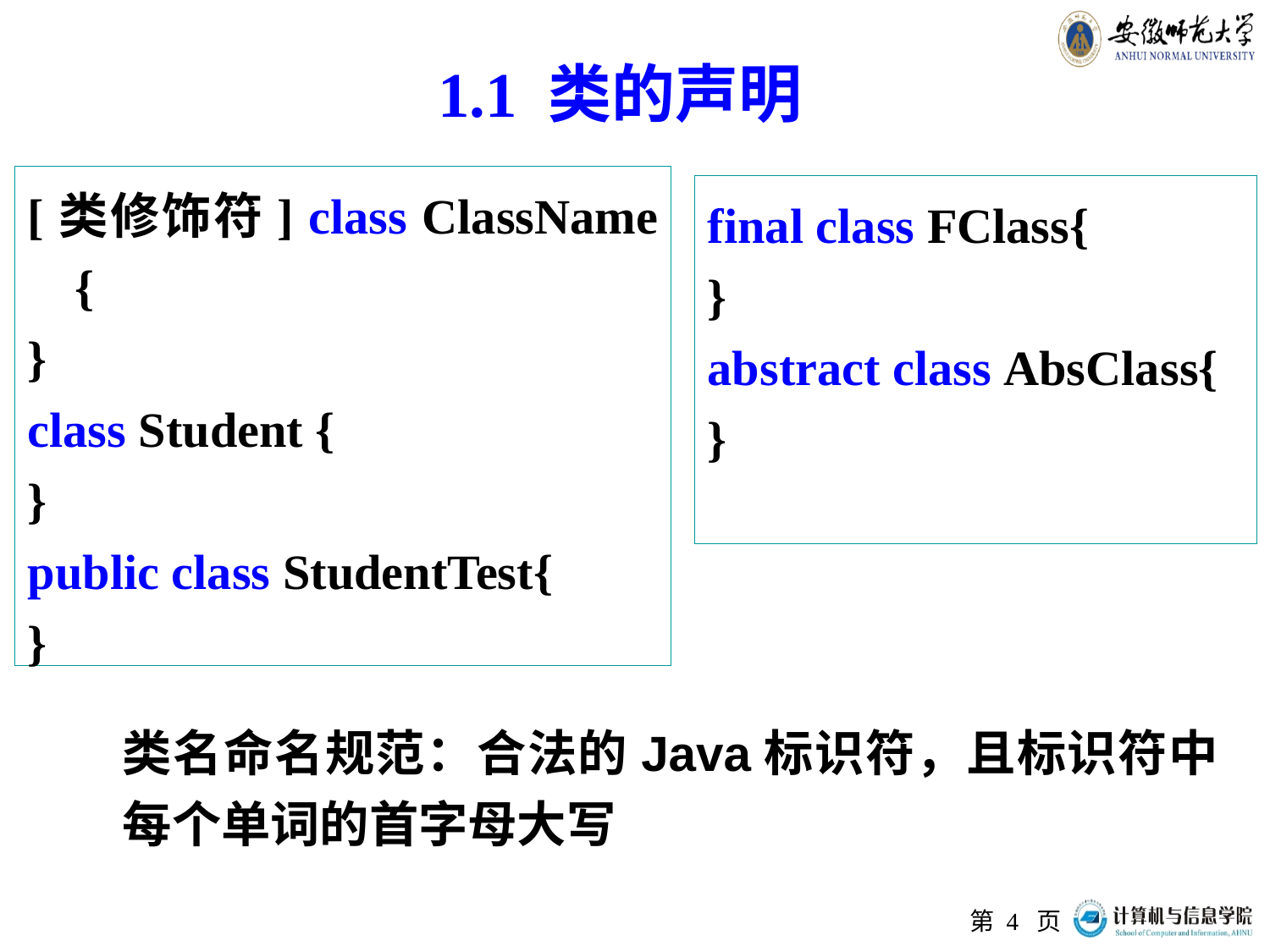

# 1.1 类的声明
[类修饰符] class ClassName {
}
class Student {
}
public class StudentTest{
}

final class FClass{
}
abstract class AbsClass{
}

类名命名规范：合法的Java标识符，且标识符中每个单词的首字母大写
第 4  页